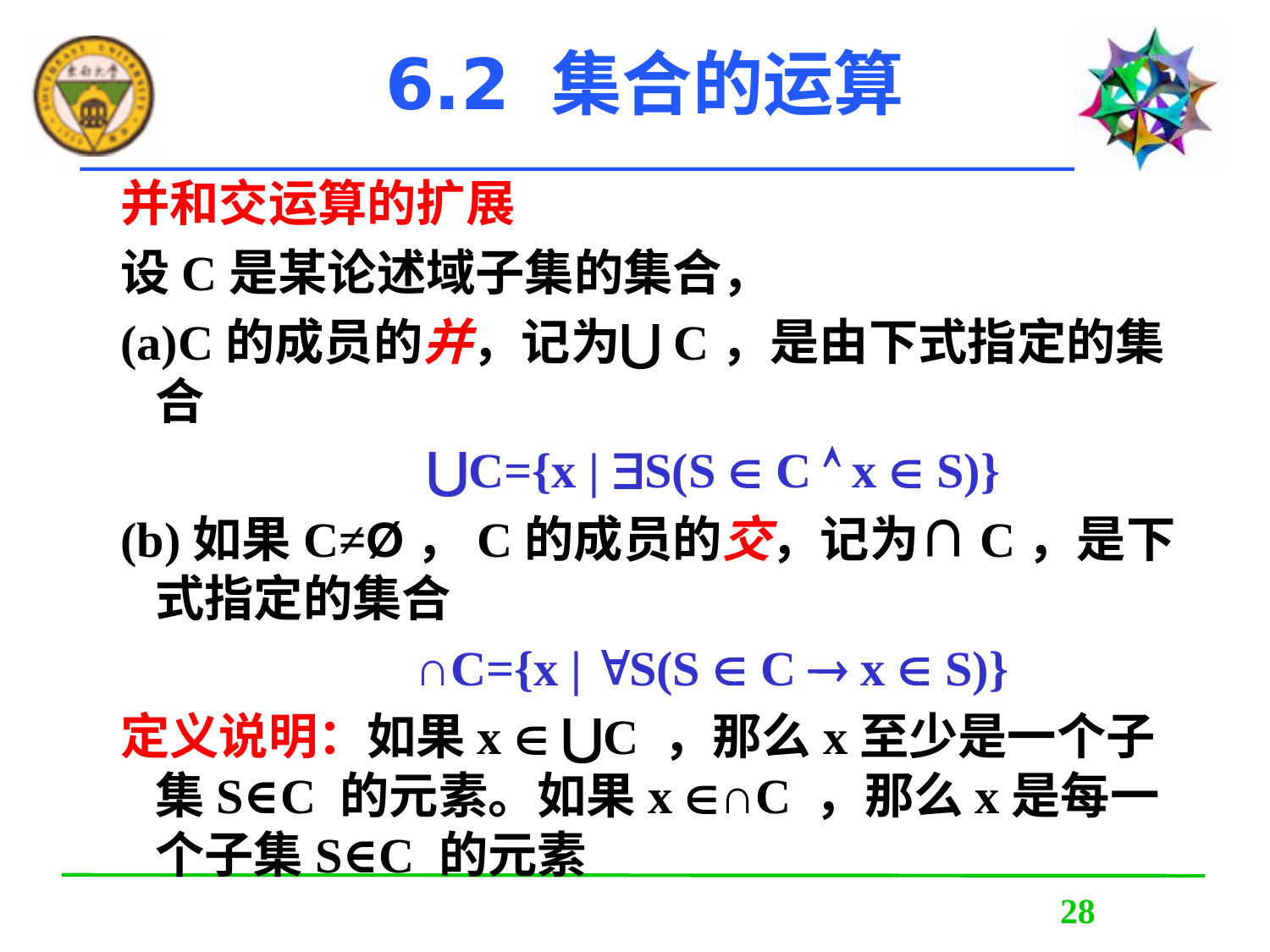

6.2 集合的运算
并和交运算的扩展
设C是某论述域子集的集合，
(a)C的成员的并，记为⋃C，是由下式指定的集合
                         ⋃C={x | ∃S(S ∈ C ∧ x ∈ S)}
(b)如果C≠Ø，C的成员的交，记为∩C，是下式指定的集合
                        ∩C={x | ∀S(S ∈ C → x ∈ S)}
定义说明：如果x ∈ ⋃C ，那么x至少是一个子集S∈C 的元素。如果x ∈∩C ，那么x是每一个子集S∈C 的元素